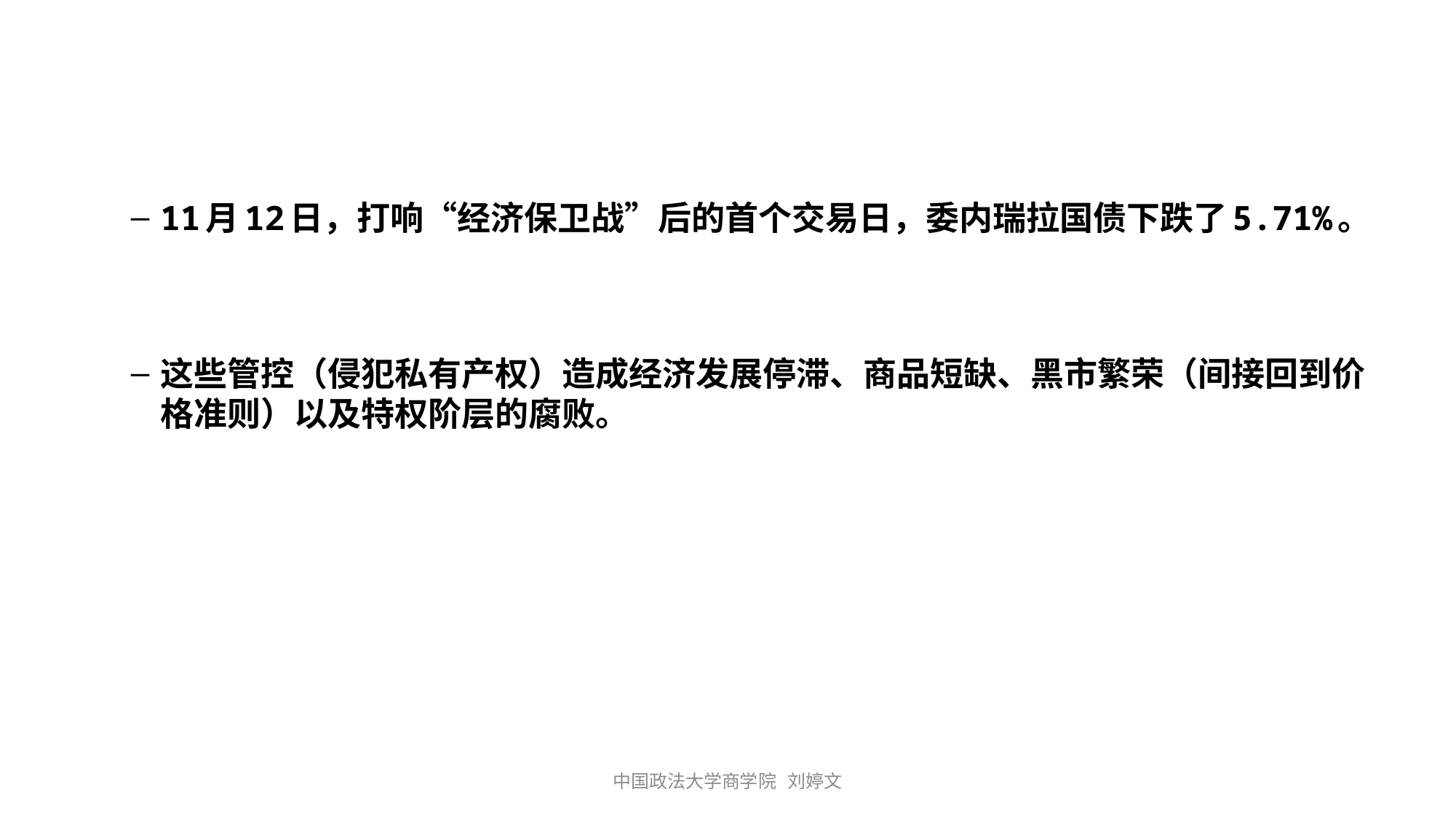

#
11月12日，打响“经济保卫战”后的首个交易日，委内瑞拉国债下跌了5.71%。

这些管控（侵犯私有产权）造成经济发展停滞、商品短缺、黑市繁荣（间接回到价格准则）以及特权阶层的腐败。

中国政法大学商学院  刘婷文